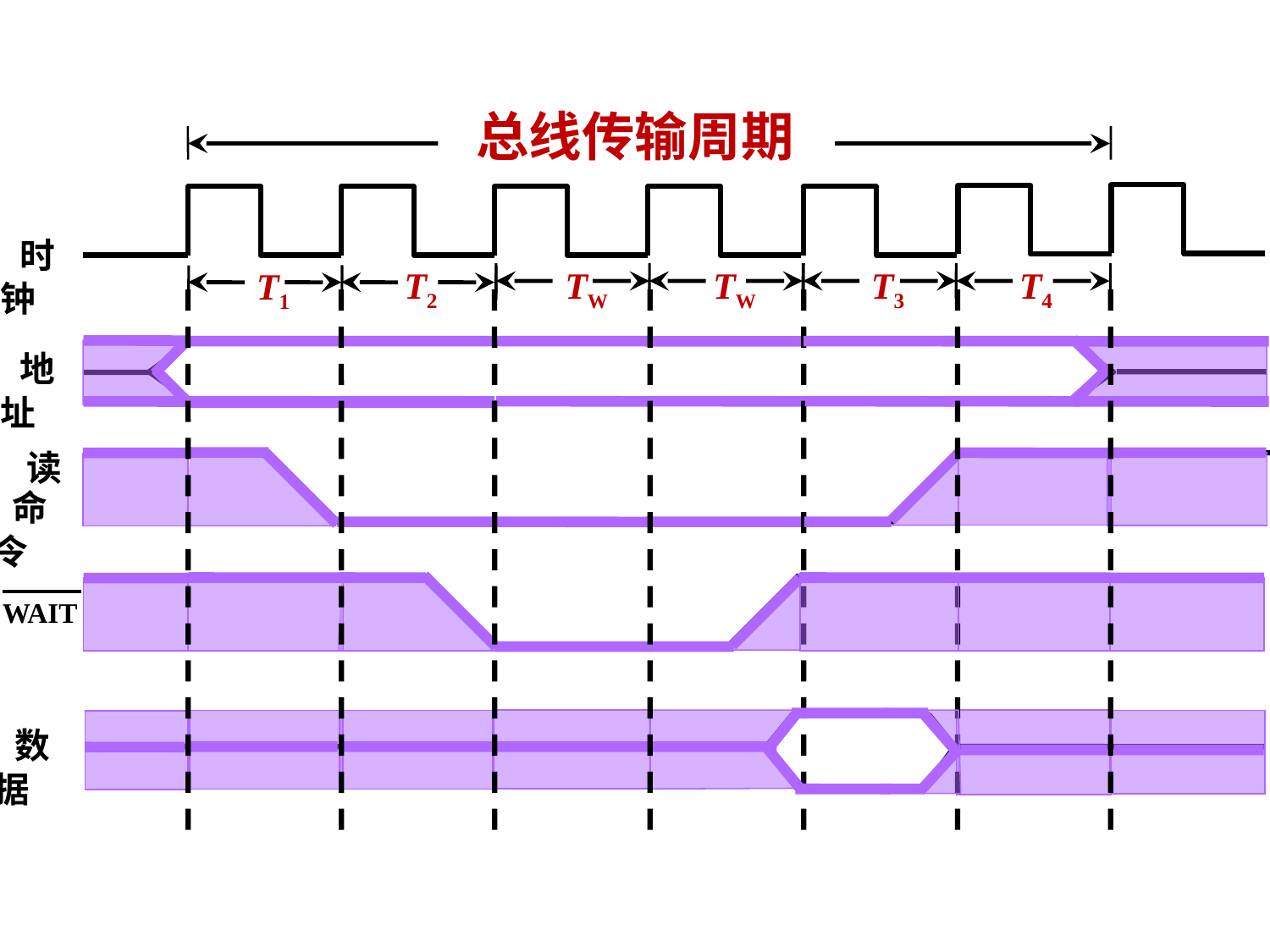

总线传输周期

T2
T1

TW
TW
T3
T4

 时钟

 地址

 读
 命令

WAIT

 数据